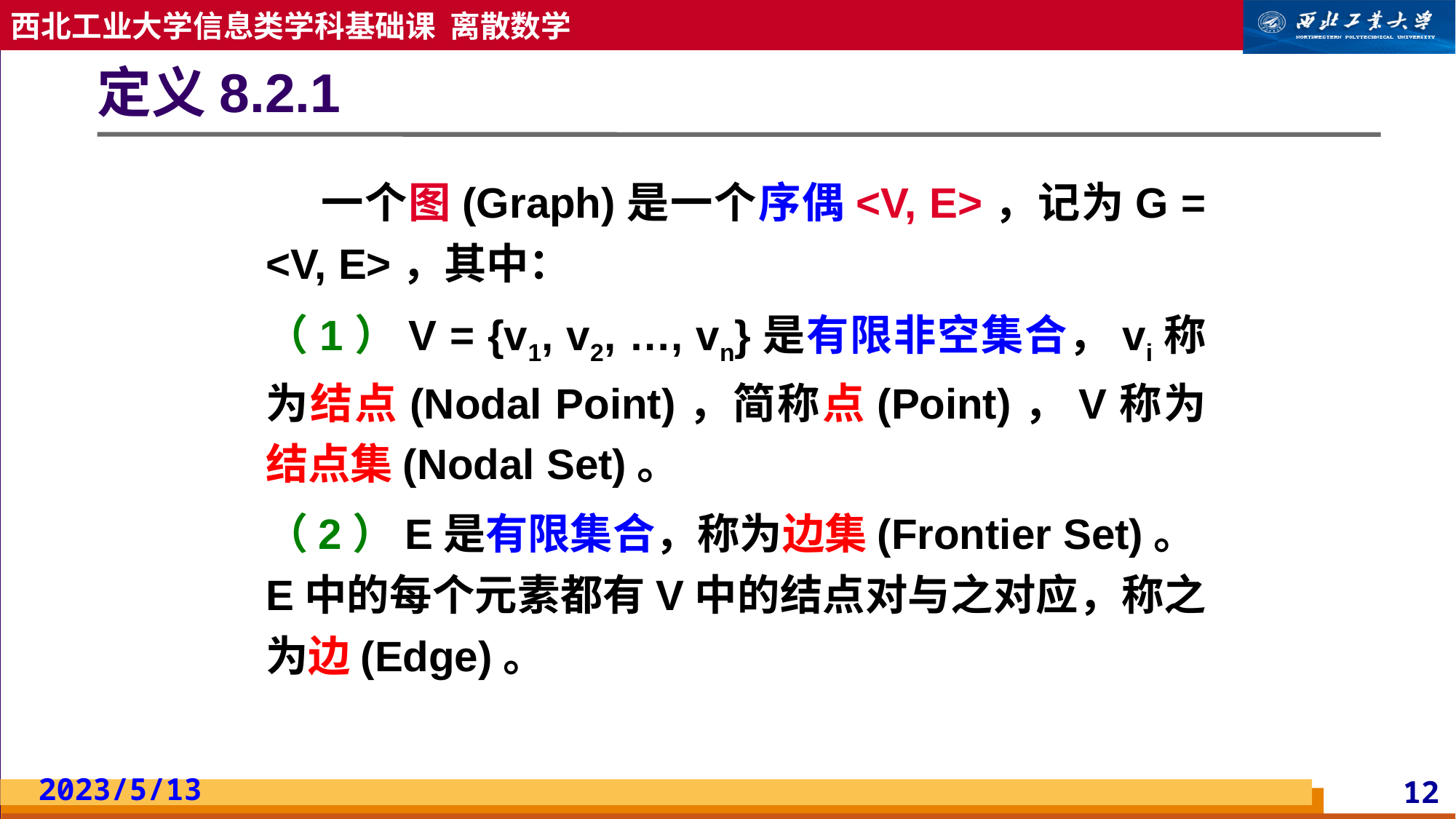

# 定义8.2.1
    一个图(Graph)是一个序偶<V, E>，记为G = <V, E>，其中：
（1）V = {v1, v2, …, vn}是有限非空集合，vi称为结点(Nodal Point)，简称点(Point)，V称为结点集(Nodal Set)。
（2）E是有限集合，称为边集(Frontier Set)。E中的每个元素都有V中的结点对与之对应，称之为边(Edge)。
2023/5/13